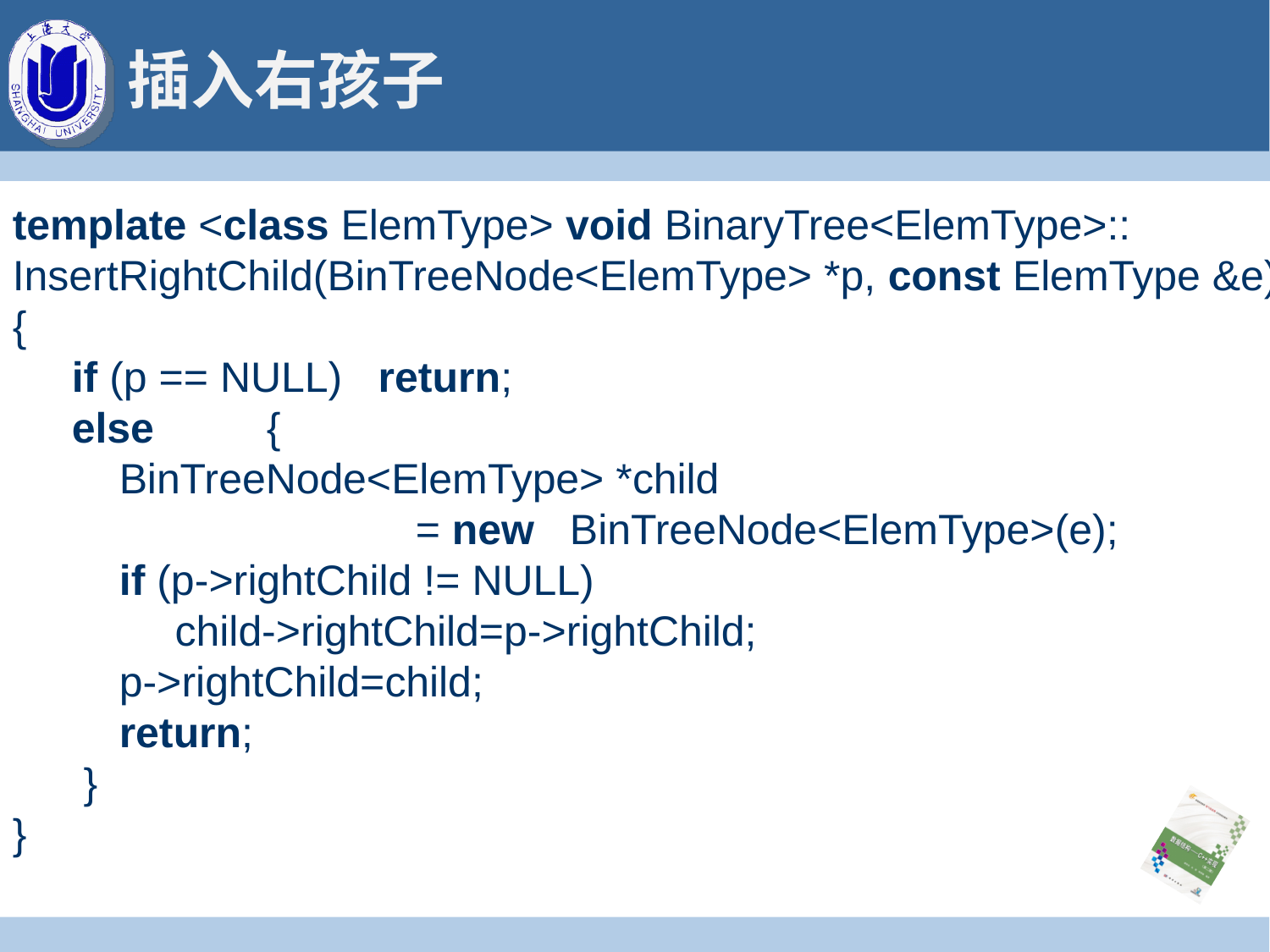

# 插入右孩子
template <class ElemType> void BinaryTree<ElemType>::
InsertRightChild(BinTreeNode<ElemType> *p, const ElemType &e)
{
     if (p == NULL)   return;
     else	{
         BinTreeNode<ElemType> *child
                                  = new   BinTreeNode<ElemType>(e);
         if (p->rightChild != NULL)
	   child->rightChild=p->rightChild;
         p->rightChild=child;
         return;
      }
}